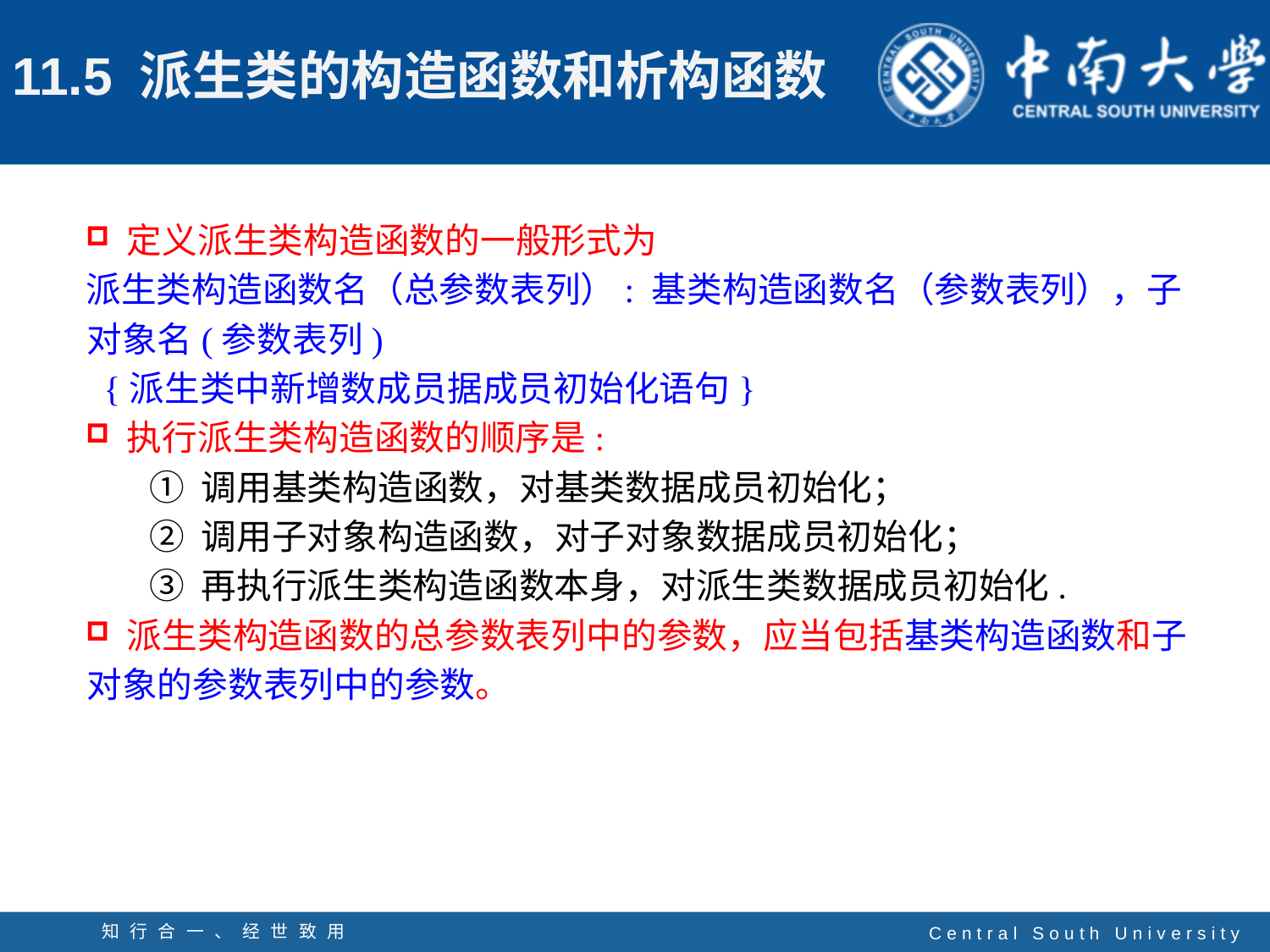

定义派生类构造函数的一般形式为
派生类构造函数名（总参数表列）: 基类构造函数名（参数表列），子对象名(参数表列)
  {派生类中新增数成员据成员初始化语句}
 执行派生类构造函数的顺序是:
① 调用基类构造函数，对基类数据成员初始化；
② 调用子对象构造函数，对子对象数据成员初始化；
③ 再执行派生类构造函数本身，对派生类数据成员初始化.
 派生类构造函数的总参数表列中的参数，应当包括基类构造函数和子对象的参数表列中的参数。

知行合一、经世致用
自强不息 厚德载物
Central South University